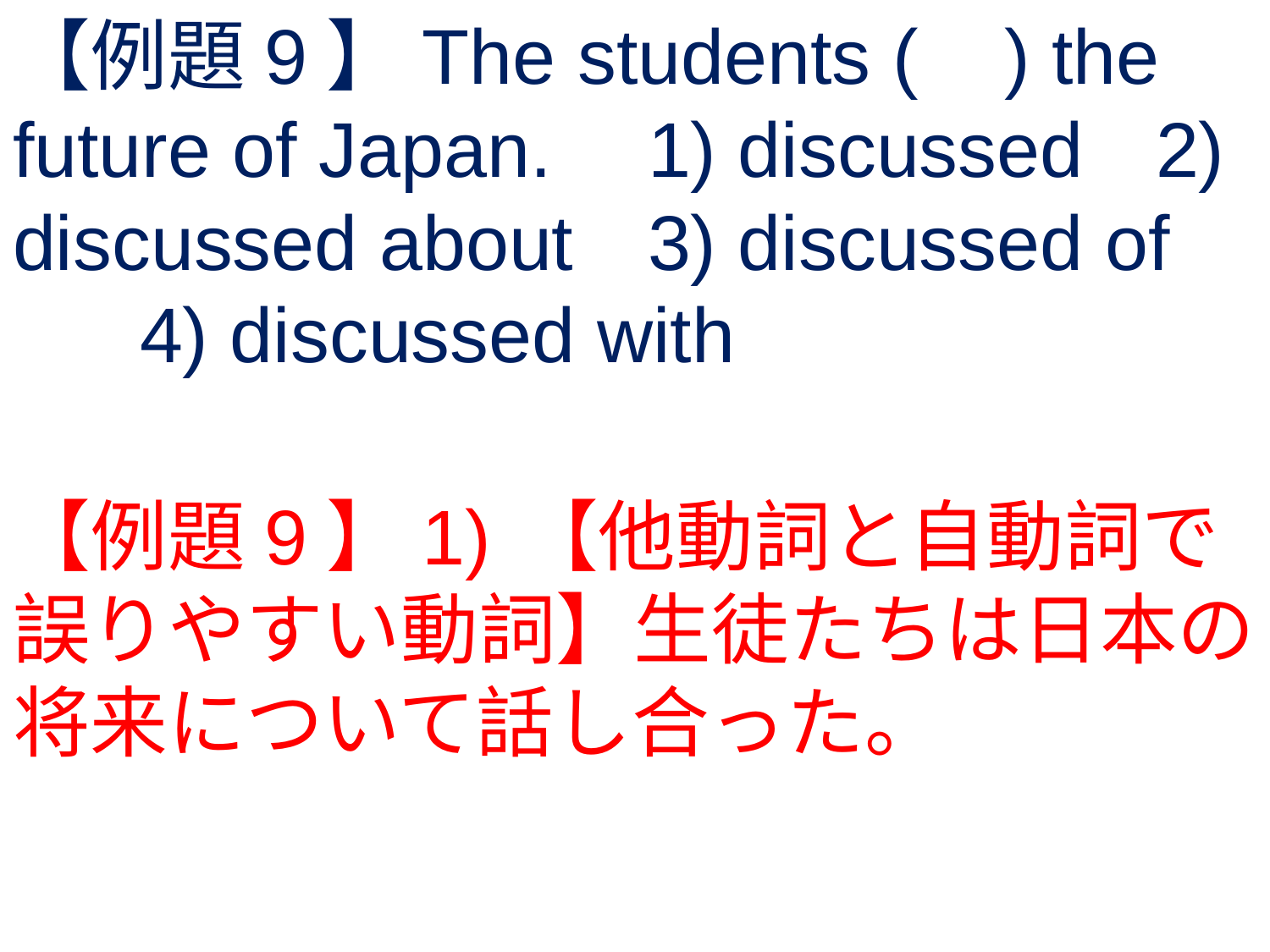

# 【例題9】The students (    ) the future of Japan.	1) discussed	2) discussed about	3) discussed of	4) discussed with
【例題9】1) 	【他動詞と自動詞で誤りやすい動詞】生徒たちは日本の将来について話し合った。